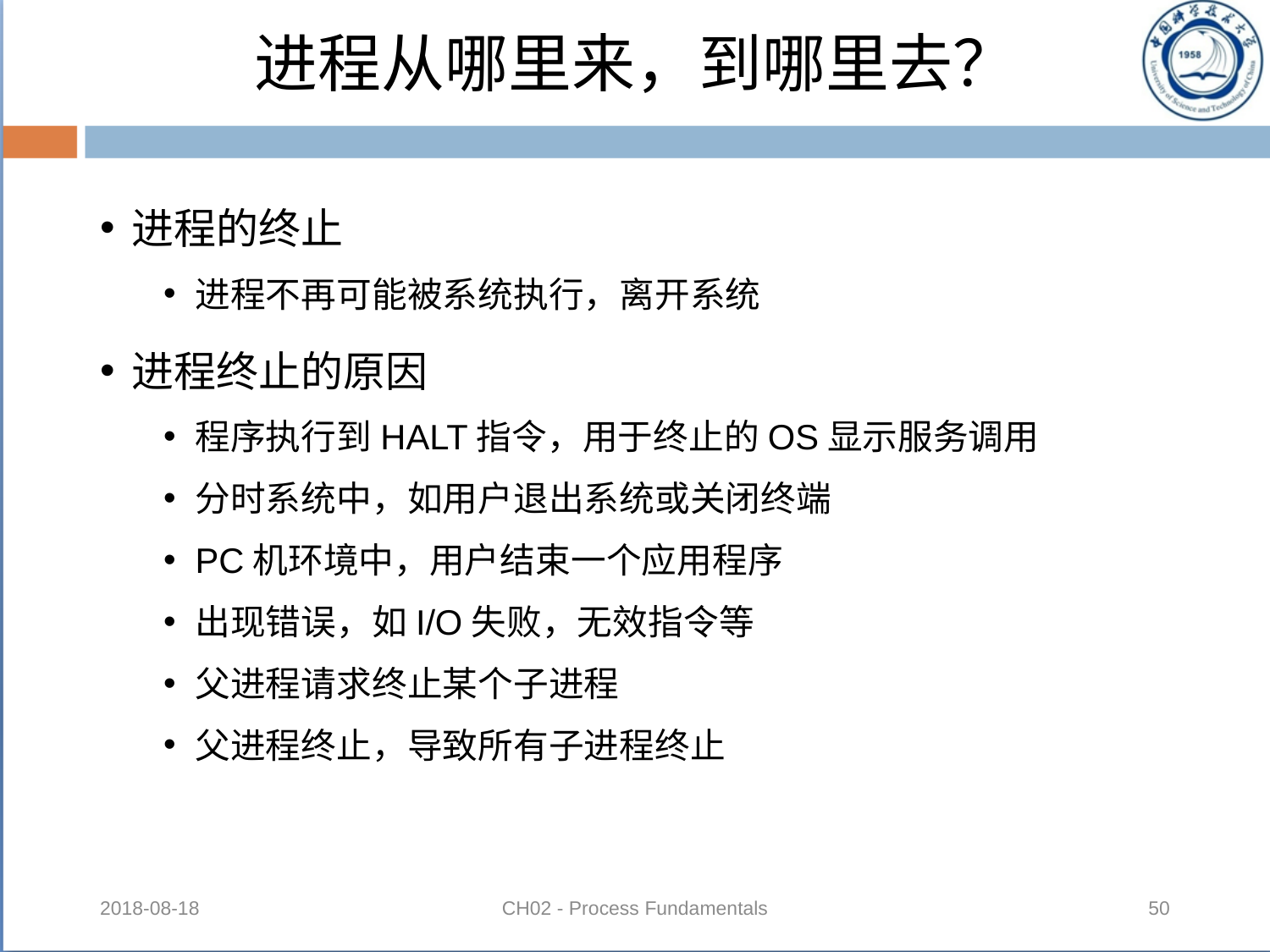

# 进程从哪里来，到哪里去？
进程的终止
进程不再可能被系统执行，离开系统
进程终止的原因
程序执行到HALT指令，用于终止的OS显示服务调用
分时系统中，如用户退出系统或关闭终端
PC机环境中，用户结束一个应用程序
出现错误，如I/O失败，无效指令等
父进程请求终止某个子进程
父进程终止，导致所有子进程终止

2018-08-18
CH02 - Process Fundamentals
50